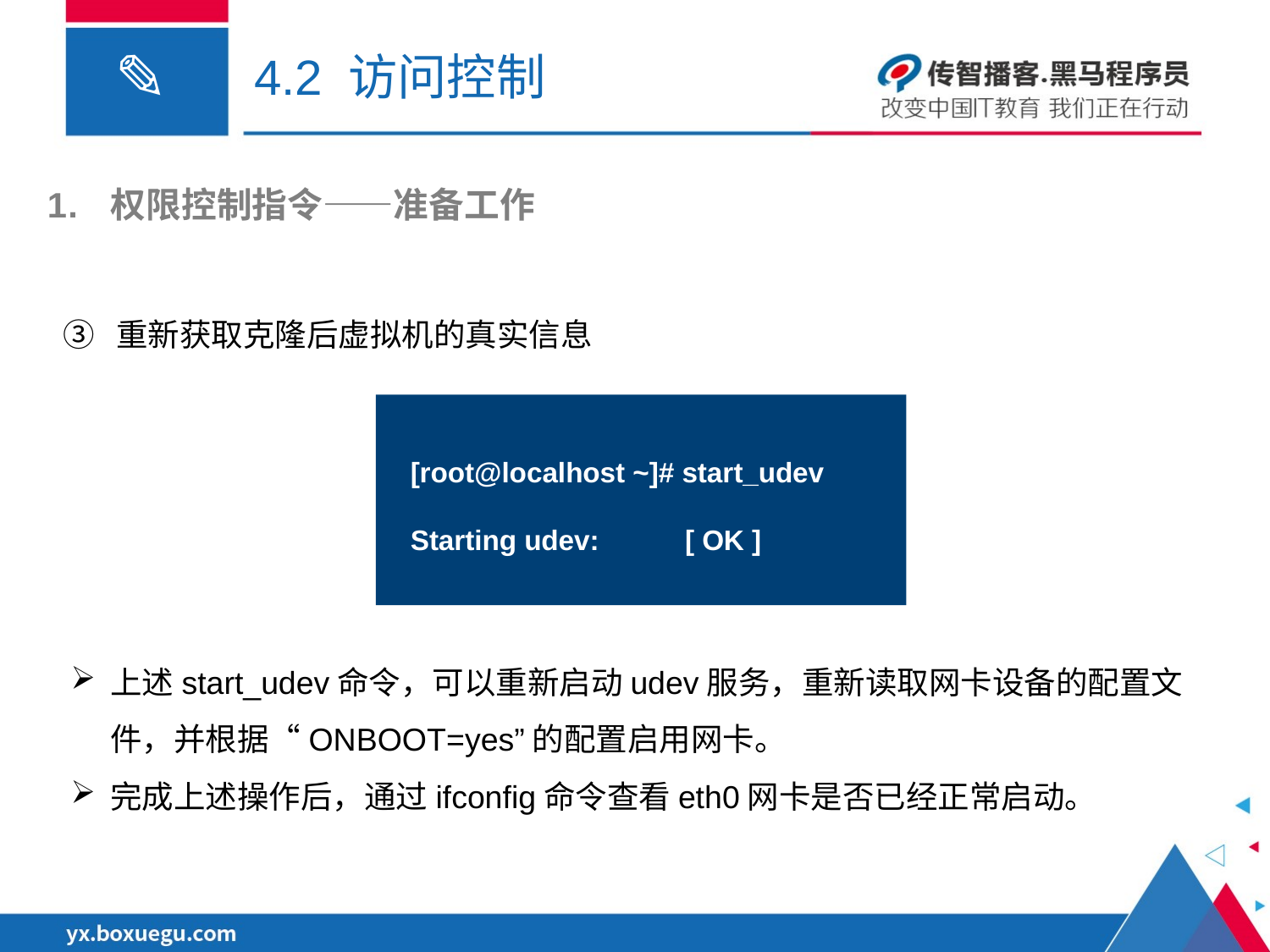

# 4.2 访问控制
权限控制指令——准备工作
③  重新获取克隆后虚拟机的真实信息

[root@localhost ~]# start_udev
Starting udev:           [ OK ]
上述start_udev命令，可以重新启动udev服务，重新读取网卡设备的配置文件，并根据“ONBOOT=yes”的配置启用网卡。
完成上述操作后，通过ifconfig命令查看eth0网卡是否已经正常启动。